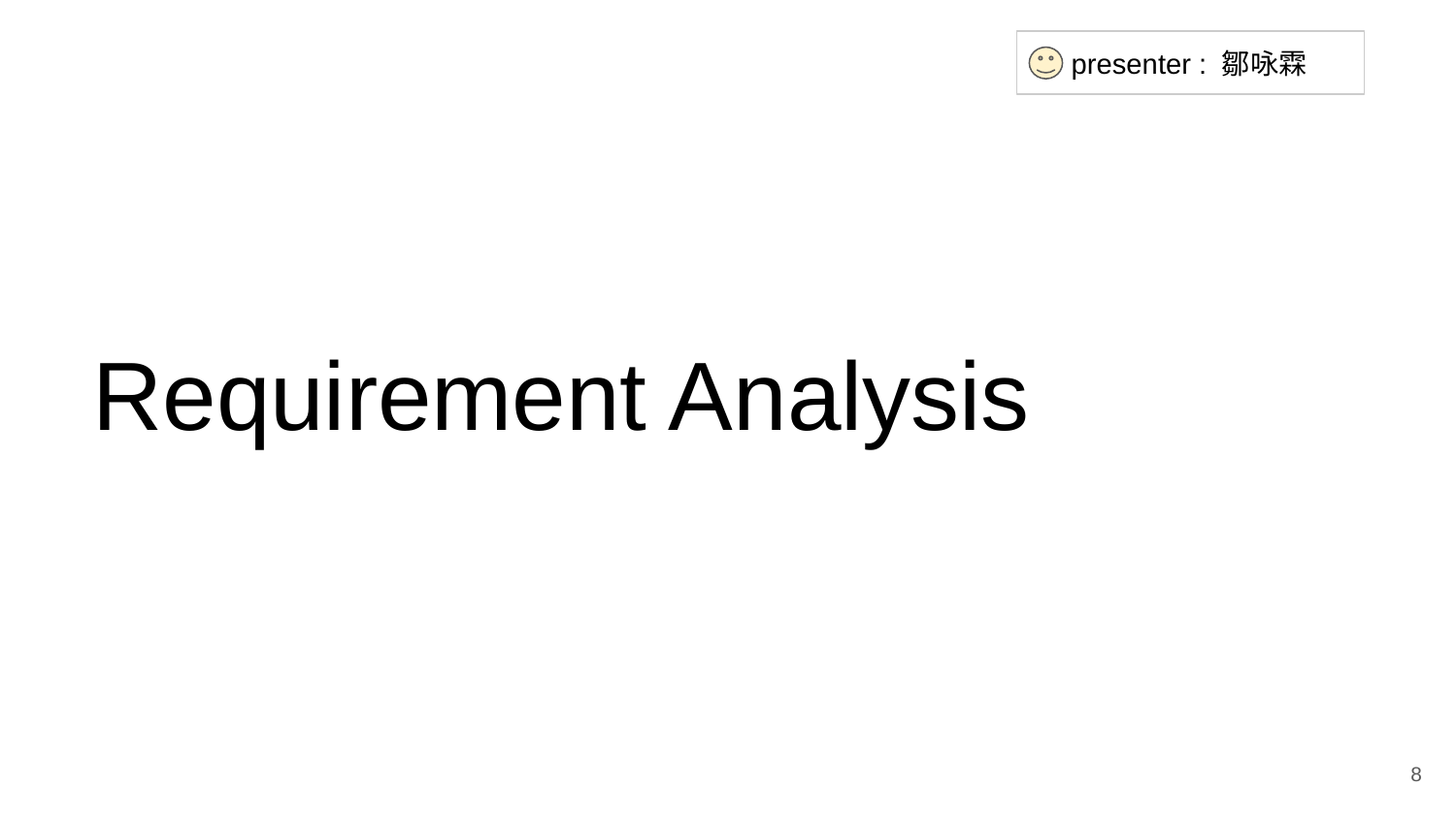

presenter : 鄒咏霖

# Requirement Analysis
8